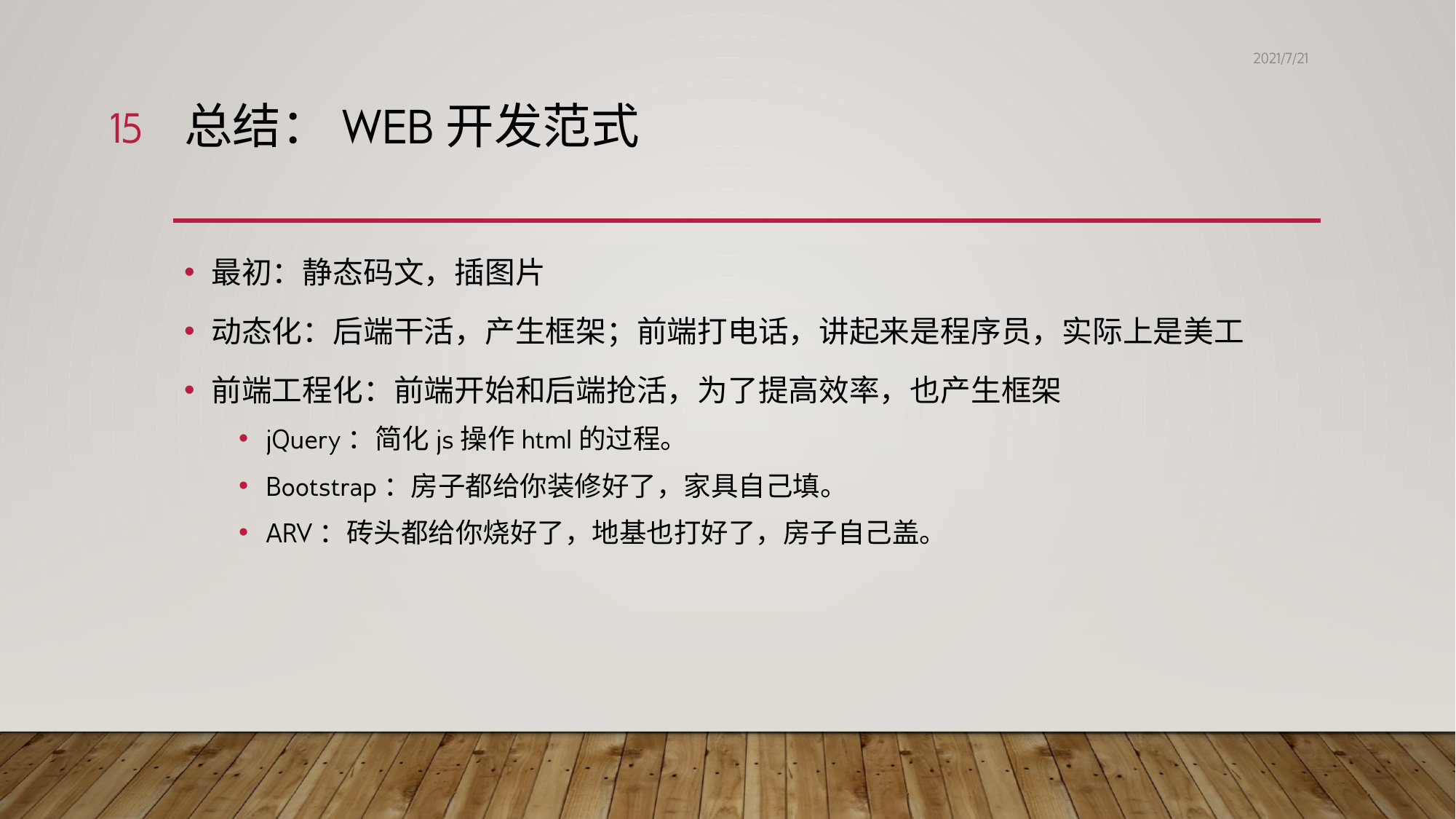

2021/7/21
15
# 总结：Web开发范式
最初：静态码文，插图片
动态化：后端干活，产生框架；前端打电话，讲起来是程序员，实际上是美工
前端工程化：前端开始和后端抢活，为了提高效率，也产生框架
jQuery：简化js操作html的过程。
Bootstrap：房子都给你装修好了，家具自己填。
ARV：砖头都给你烧好了，地基也打好了，房子自己盖。